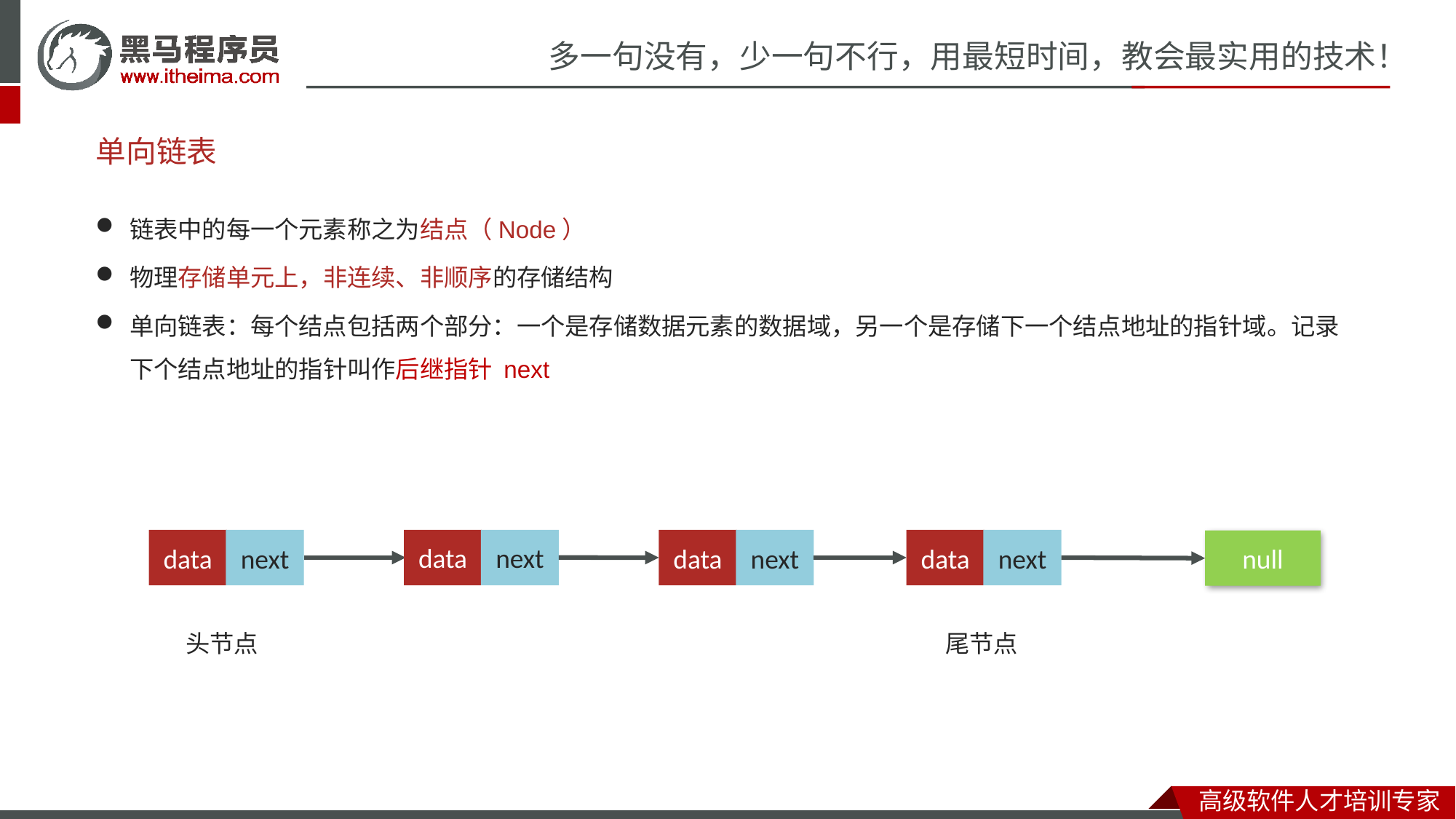

# 单向链表
链表中的每一个元素称之为结点（Node）
物理存储单元上，非连续、非顺序的存储结构
单向链表：每个结点包括两个部分：一个是存储数据元素的数据域，另一个是存储下一个结点地址的指针域。记录下个结点地址的指针叫作后继指针 next
next
data
next
next
next
data
data
data
null
头节点
尾节点